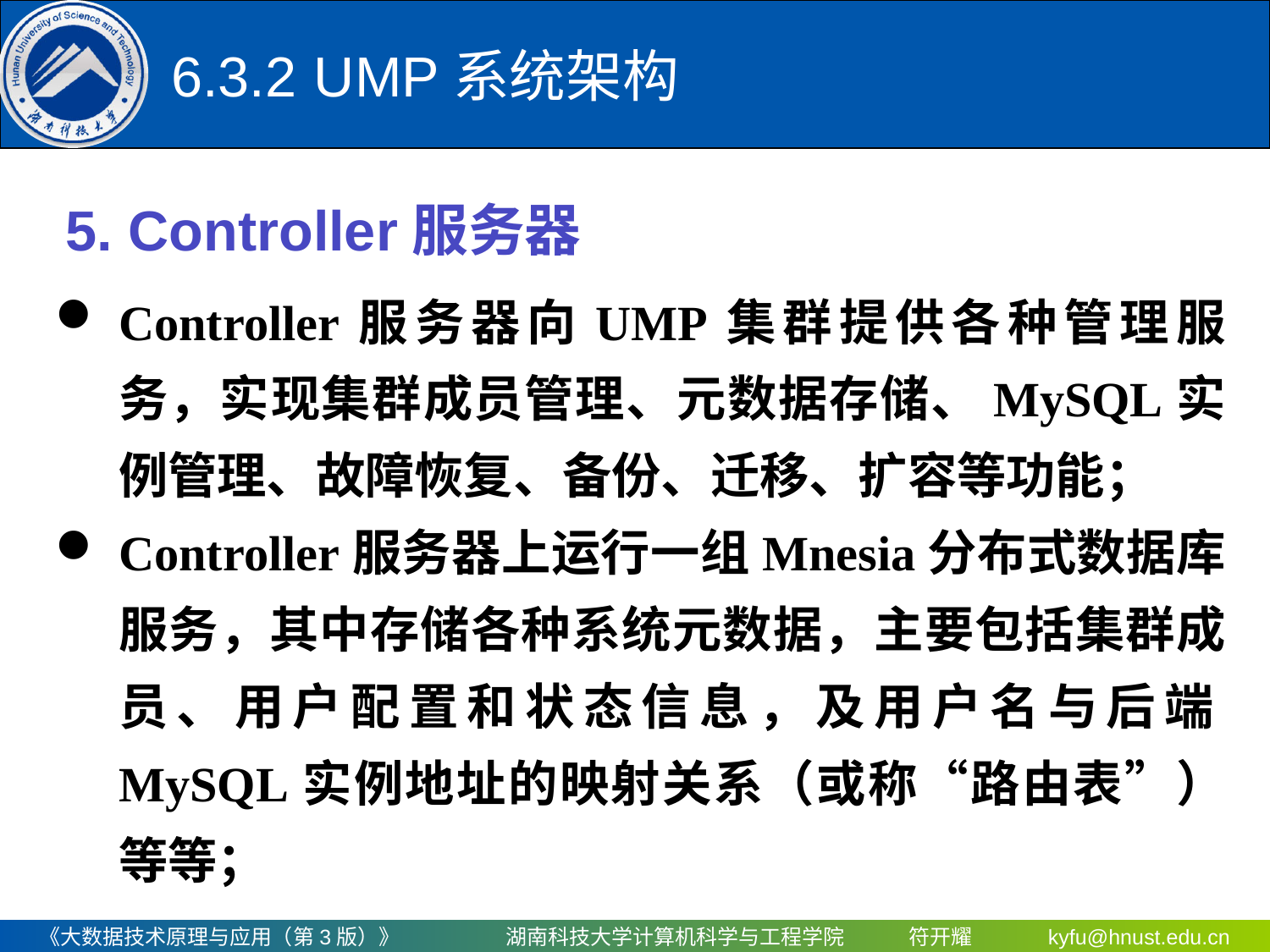

# 6.3.2	 UMP系统架构
5. Controller服务器
Controller服务器向UMP集群提供各种管理服务，实现集群成员管理、元数据存储、MySQL实例管理、故障恢复、备份、迁移、扩容等功能；
Controller服务器上运行一组Mnesia分布式数据库服务，其中存储各种系统元数据，主要包括集群成员、用户配置和状态信息，及用户名与后端MySQL实例地址的映射关系（或称“路由表”）等等；